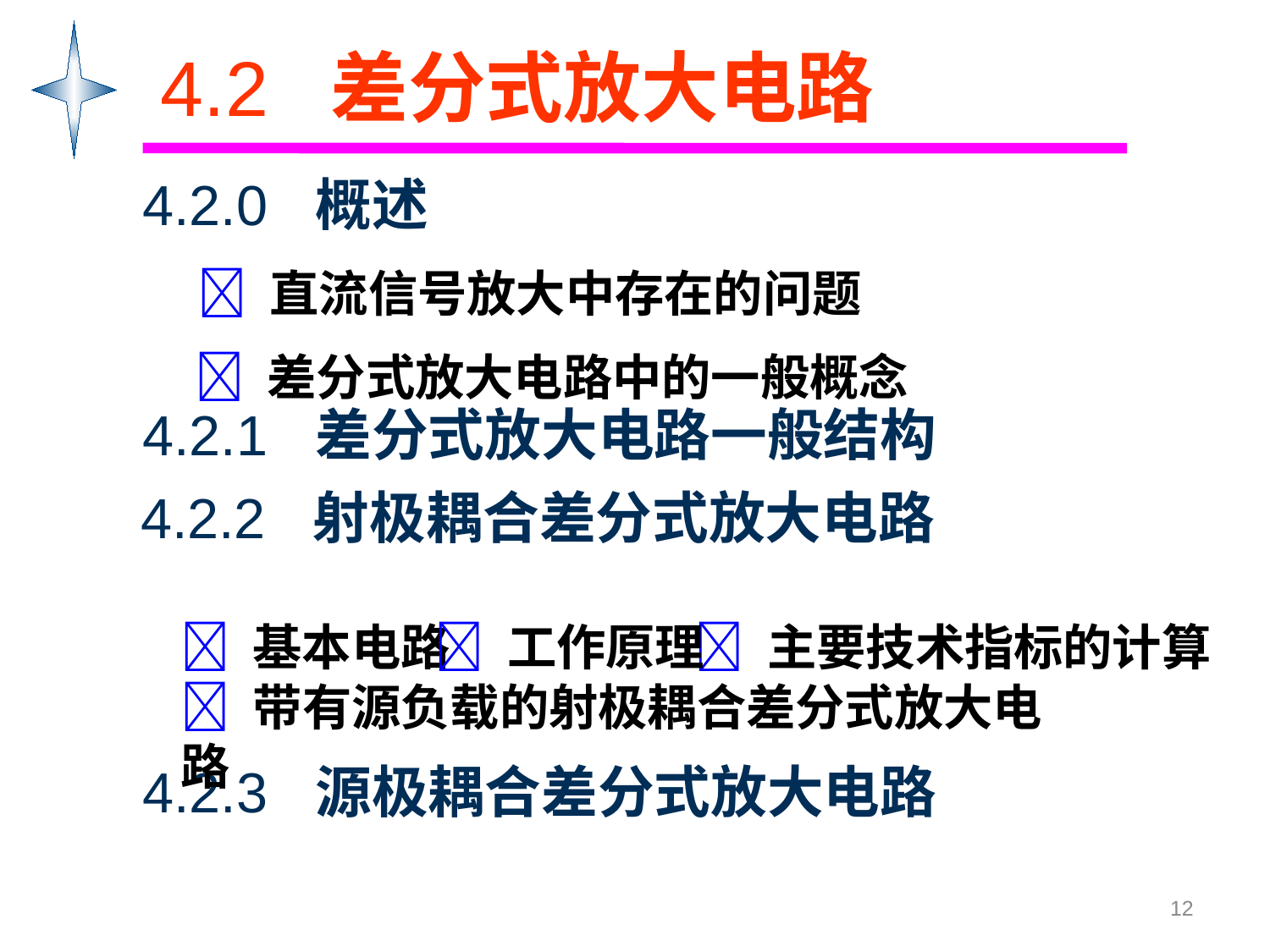

4.2  差分式放大电路

 4.2.0 概述
• 直流信号放大中存在的问题
• 差分式放大电路中的一般概念
 4.2.1 差分式放大电路一般结构
 4.2.2 射极耦合差分式放大电路
• 基本电路
• 工作原理
• 主要技术指标的计算
• 带有源负载的射极耦合差分式放大电路
 4.2.3 源极耦合差分式放大电路
12